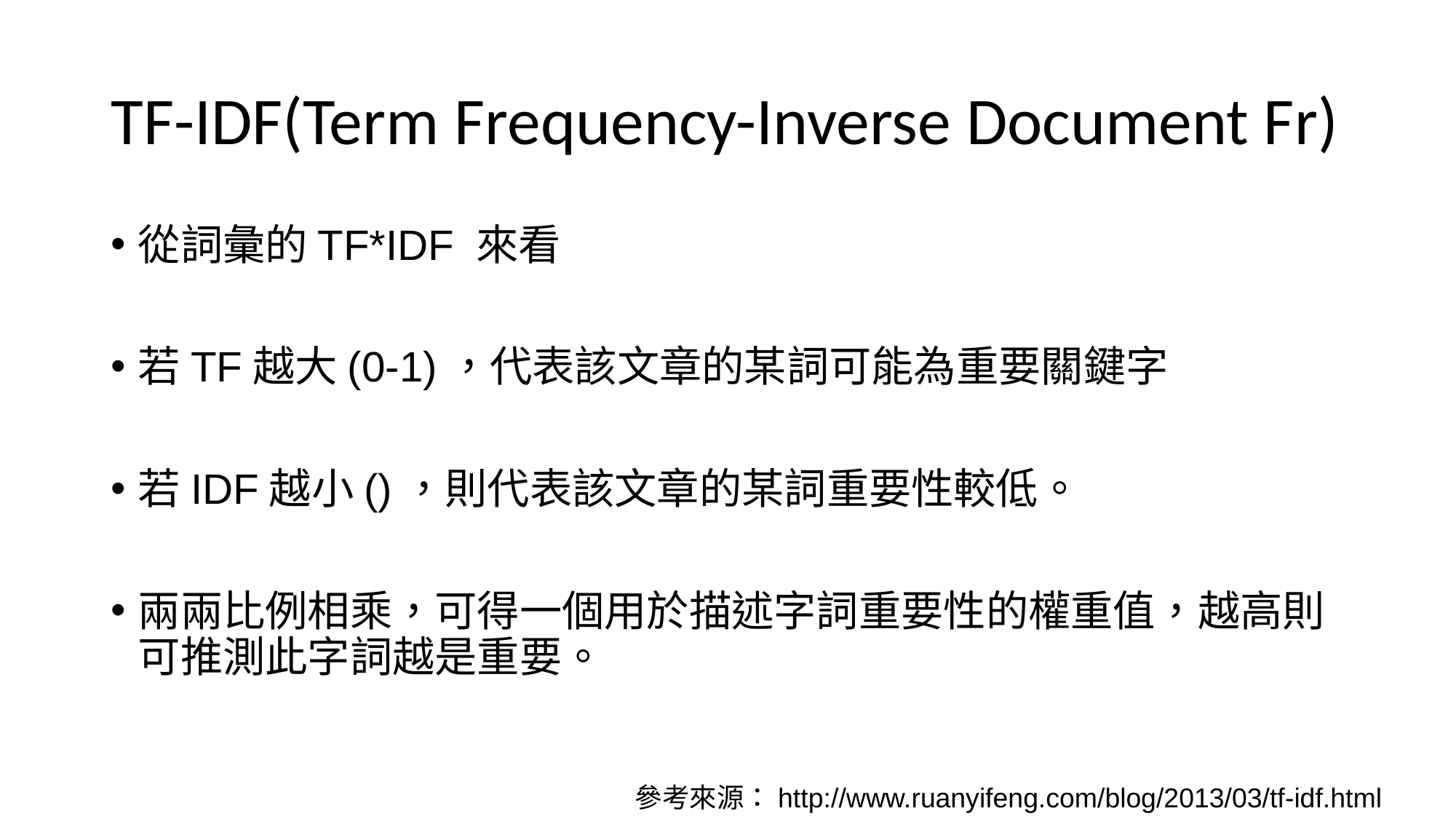

# TF-IDF(Term Frequency-Inverse Document Fr)
從詞彙的TF*IDF 來看

若TF越大(0-1)，代表該文章的某詞可能為重要關鍵字

若IDF越小()，則代表該文章的某詞重要性較低。

兩兩比例相乘，可得一個用於描述字詞重要性的權重值，越高則可推測此字詞越是重要。
參考來源：http://www.ruanyifeng.com/blog/2013/03/tf-idf.html